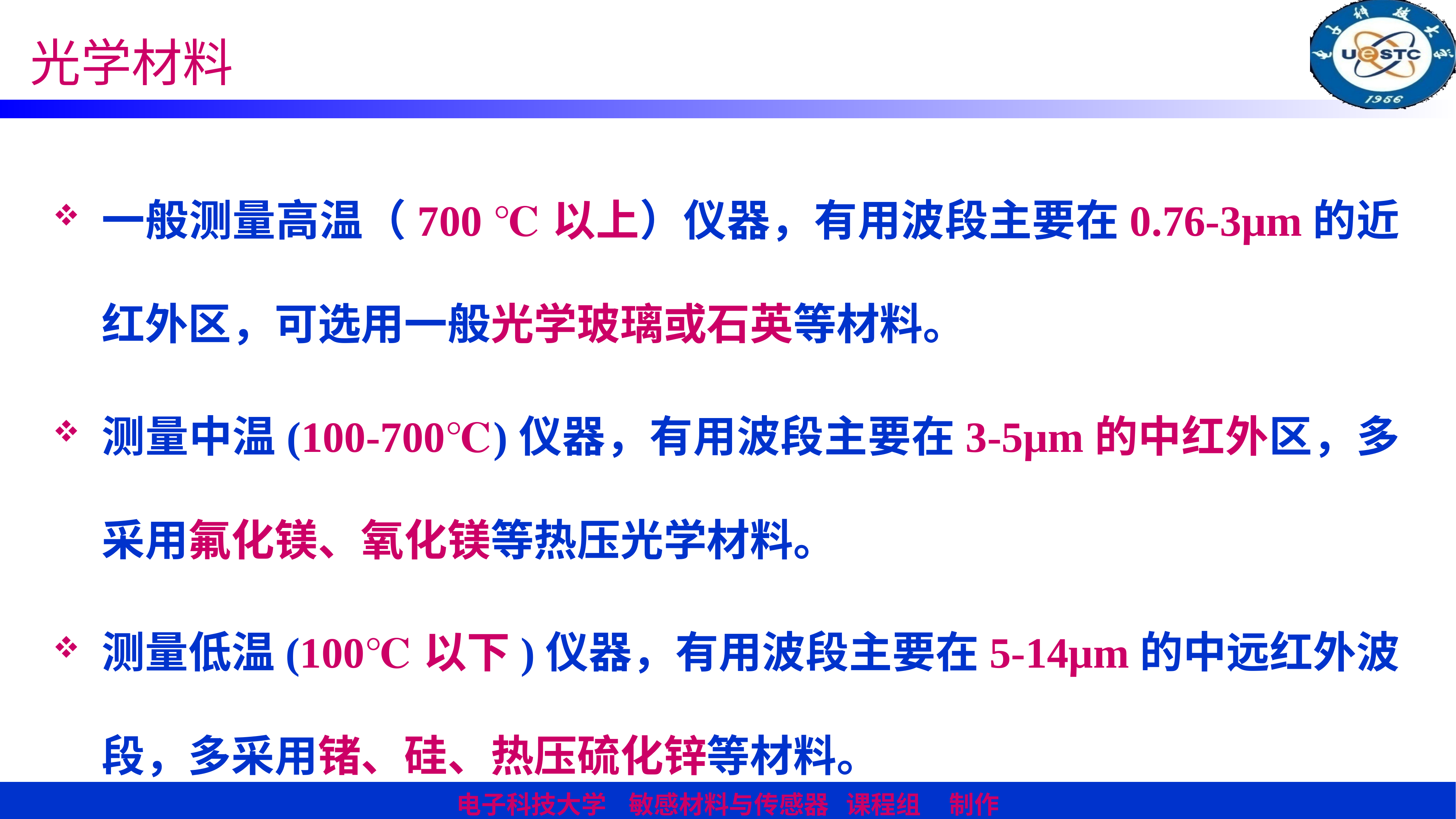

# 光学材料
一般测量高温（700 ℃以上）仪器，有用波段主要在0.76-3μm的近红外区，可选用一般光学玻璃或石英等材料。
测量中温(100-700℃)仪器，有用波段主要在3-5μm的中红外区，多采用氟化镁、氧化镁等热压光学材料。
测量低温(100℃以下)仪器，有用波段主要在5-14μm的中远红外波段，多采用锗、硅、热压硫化锌等材料。